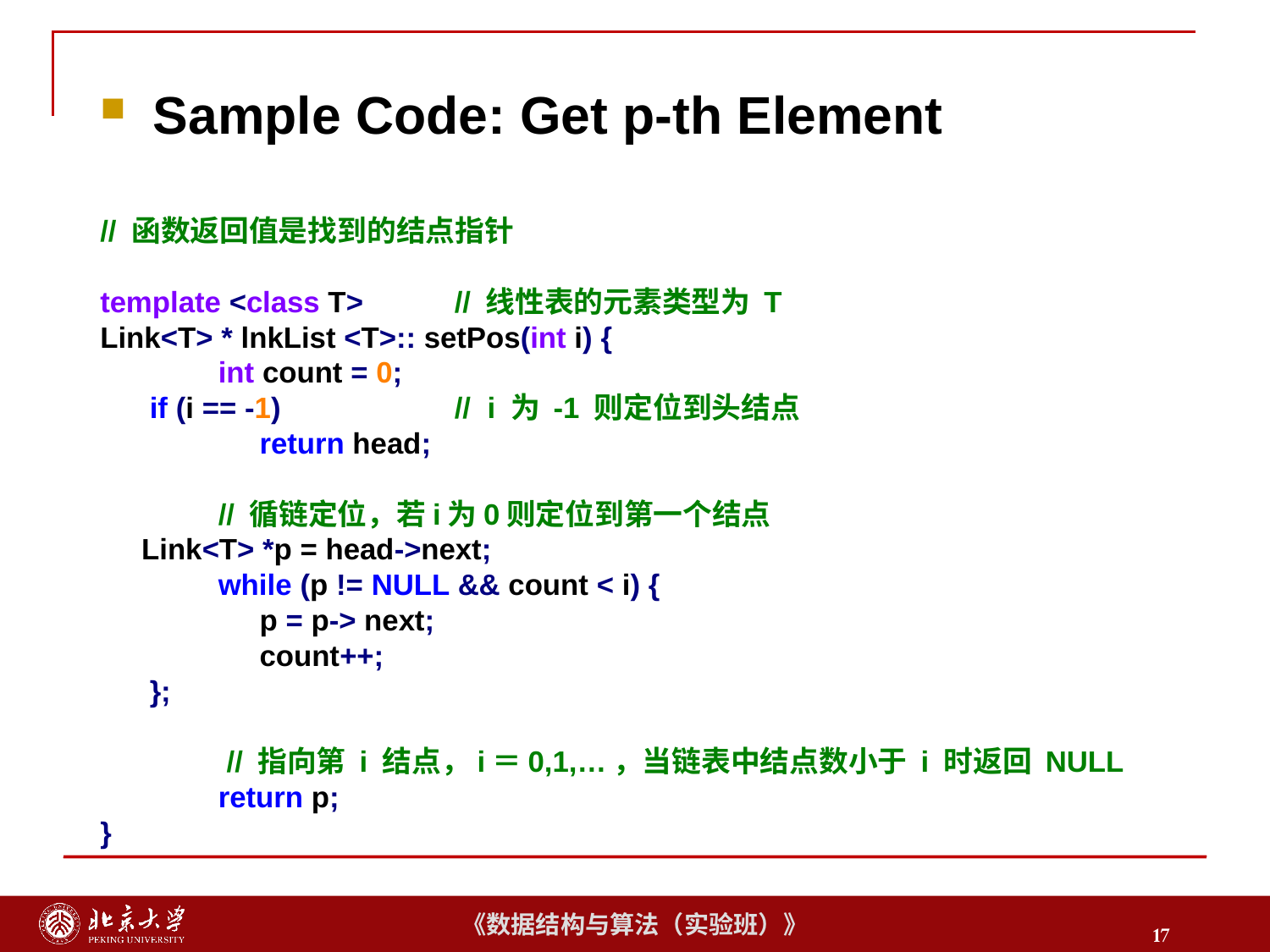

Sample Code: Get p-th Element
// 函数返回值是找到的结点指针

template <class T>  		// 线性表的元素类型为 T
Link<T> * lnkList <T>:: setPos(int i) {
	int count = 0;
      if (i == -1) 			  	//  i 为 -1 则定位到头结点
	     return head;

	// 循链定位，若i为0则定位到第一个结点
     Link<T> *p = head->next;
	while (p != NULL && count < i) {
 	     p = p-> next;
  	     count++;
      };

	 // 指向第 i 结点，i＝0,1,…，当链表中结点数小于 i 时返回 NULL
	return p;
}
17